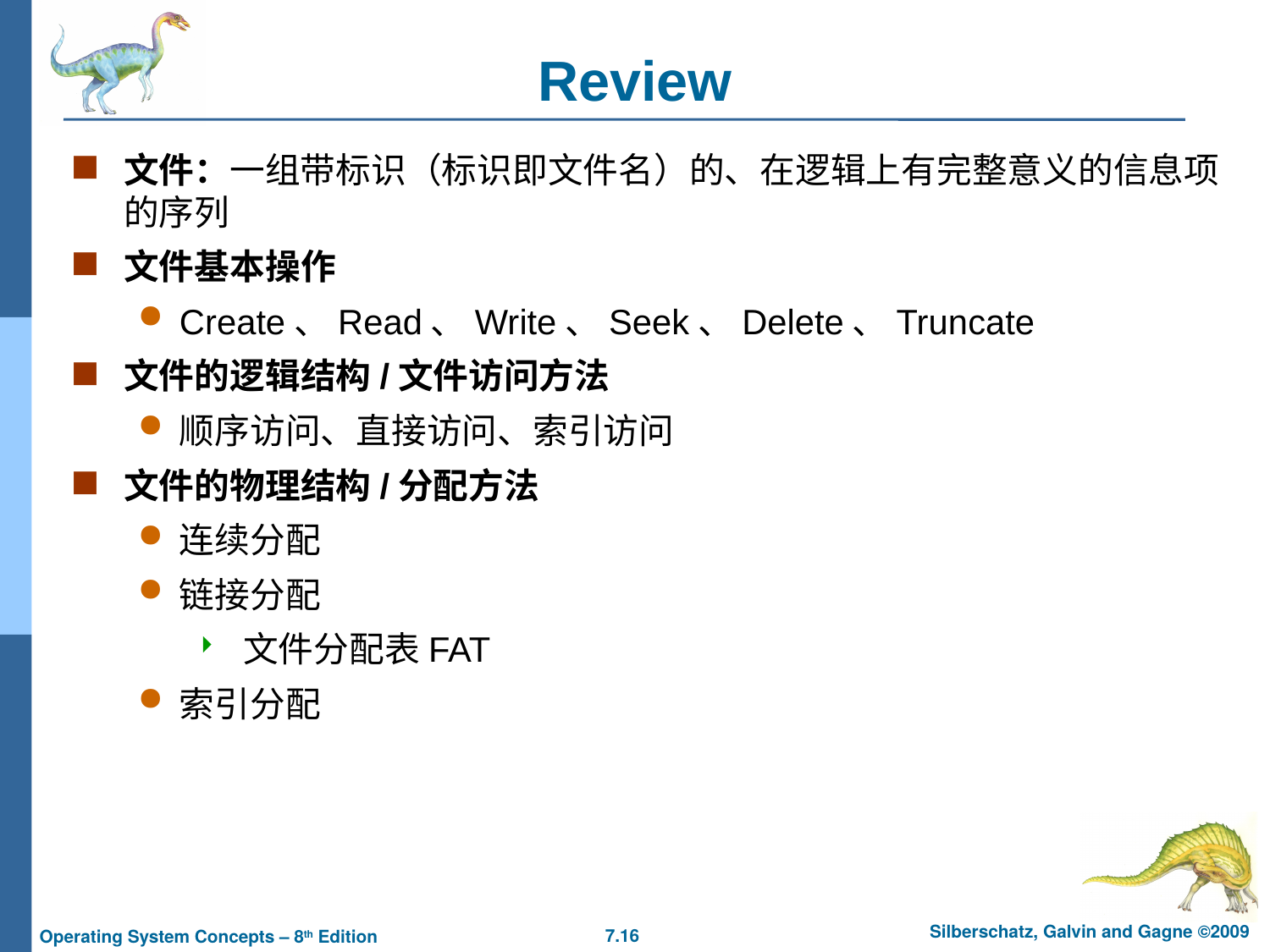

# Review
文件：一组带标识（标识即文件名）的、在逻辑上有完整意义的信息项的序列
文件基本操作
Create、Read、Write、Seek、Delete、Truncate
文件的逻辑结构/文件访问方法
顺序访问、直接访问、索引访问
文件的物理结构/分配方法
连续分配
链接分配
 文件分配表FAT
索引分配